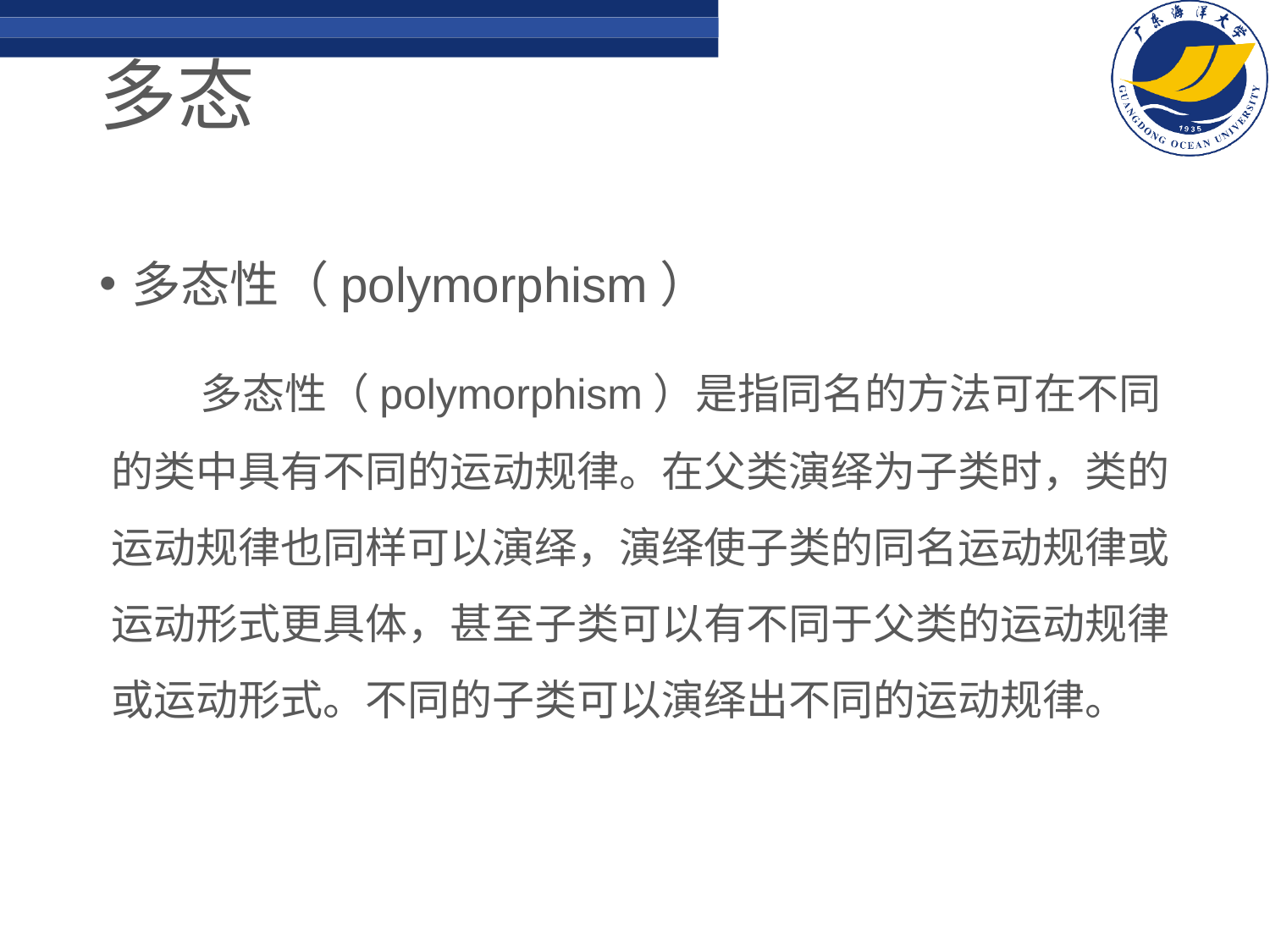

# 多态
多态性（polymorphism）
       多态性（polymorphism）是指同名的方法可在不同的类中具有不同的运动规律。在父类演绎为子类时，类的运动规律也同样可以演绎，演绎使子类的同名运动规律或运动形式更具体，甚至子类可以有不同于父类的运动规律或运动形式。不同的子类可以演绎出不同的运动规律。